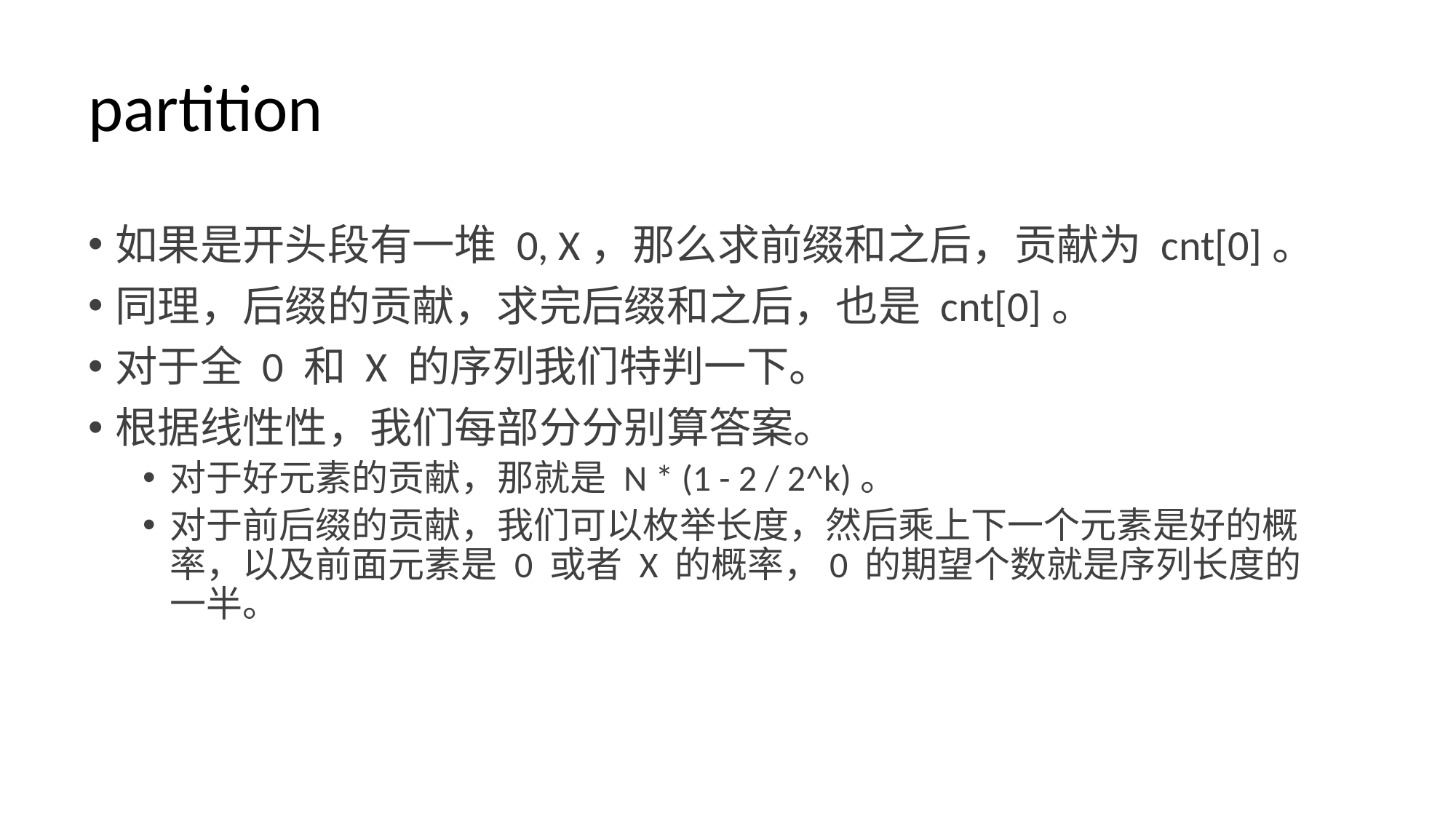

# partition
如果是开头段有一堆 0, X，那么求前缀和之后，贡献为 cnt[0]。
同理，后缀的贡献，求完后缀和之后，也是 cnt[0]。
对于全 0 和 X 的序列我们特判一下。
根据线性性，我们每部分分别算答案。
对于好元素的贡献，那就是 N * (1 - 2 / 2^k)。
对于前后缀的贡献，我们可以枚举长度，然后乘上下一个元素是好的概率，以及前面元素是 0 或者 X 的概率，0 的期望个数就是序列长度的一半。